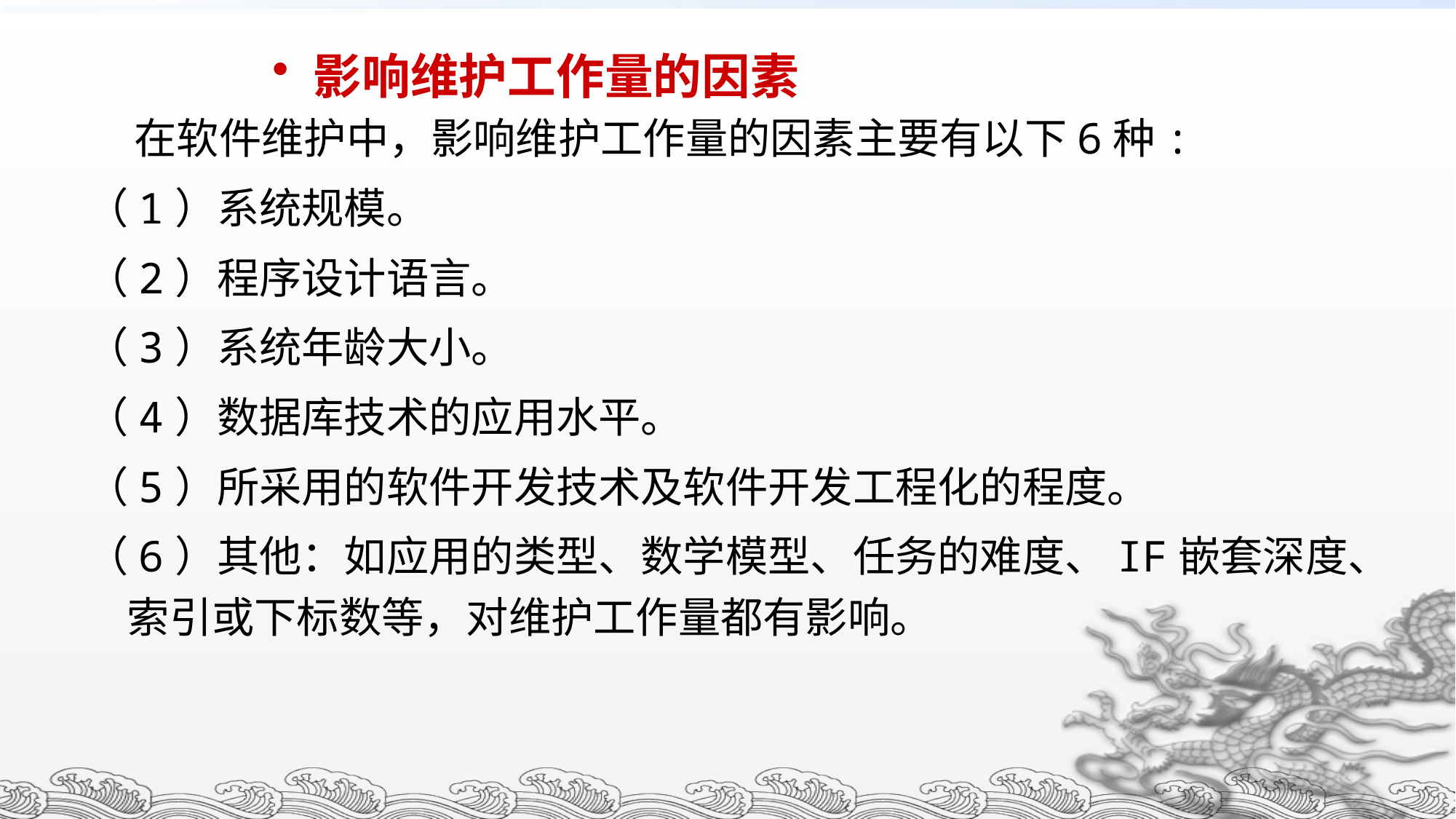

影响维护工作量的因素
    在软件维护中，影响维护工作量的因素主要有以下6种:
（1）系统规模。
（2）程序设计语言。
（3）系统年龄大小。
（4）数据库技术的应用水平。
（5）所采用的软件开发技术及软件开发工程化的程度。
（6）其他：如应用的类型、数学模型、任务的难度、IF嵌套深度、索引或下标数等，对维护工作量都有影响。